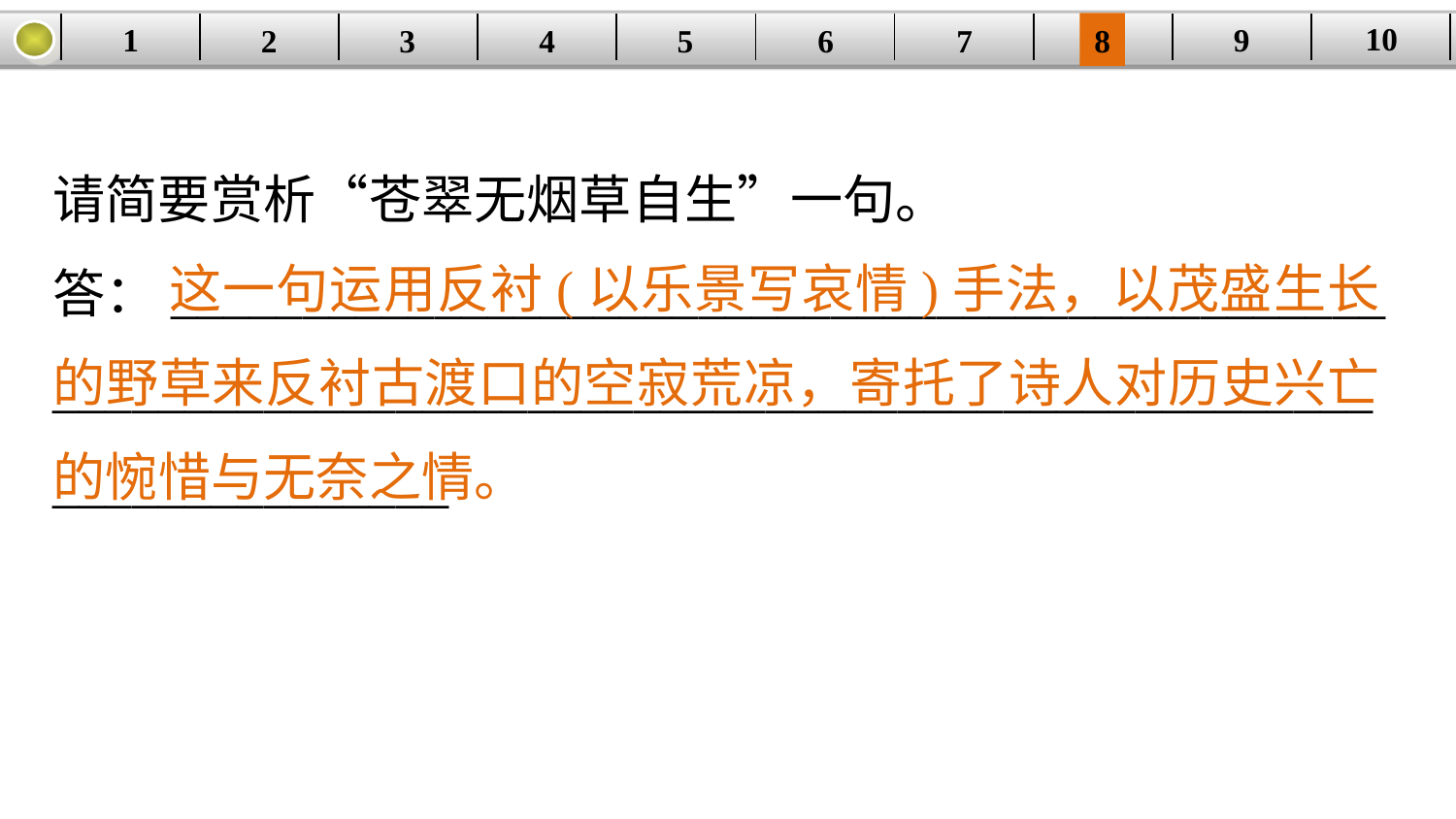

10

9
1
3
4
5
6
8
2
|  |  |  |  |  |  |  |  |  |  |
| --- | --- | --- | --- | --- | --- | --- | --- | --- | --- |
7

请简要赏析“苍翠无烟草自生”一句。
答：______________________________________________
_________________________________________________________________
        这一句运用反衬(以乐景写哀情)手法，以茂盛生长的野草来反衬古渡口的空寂荒凉，寄托了诗人对历史兴亡的惋惜与无奈之情。